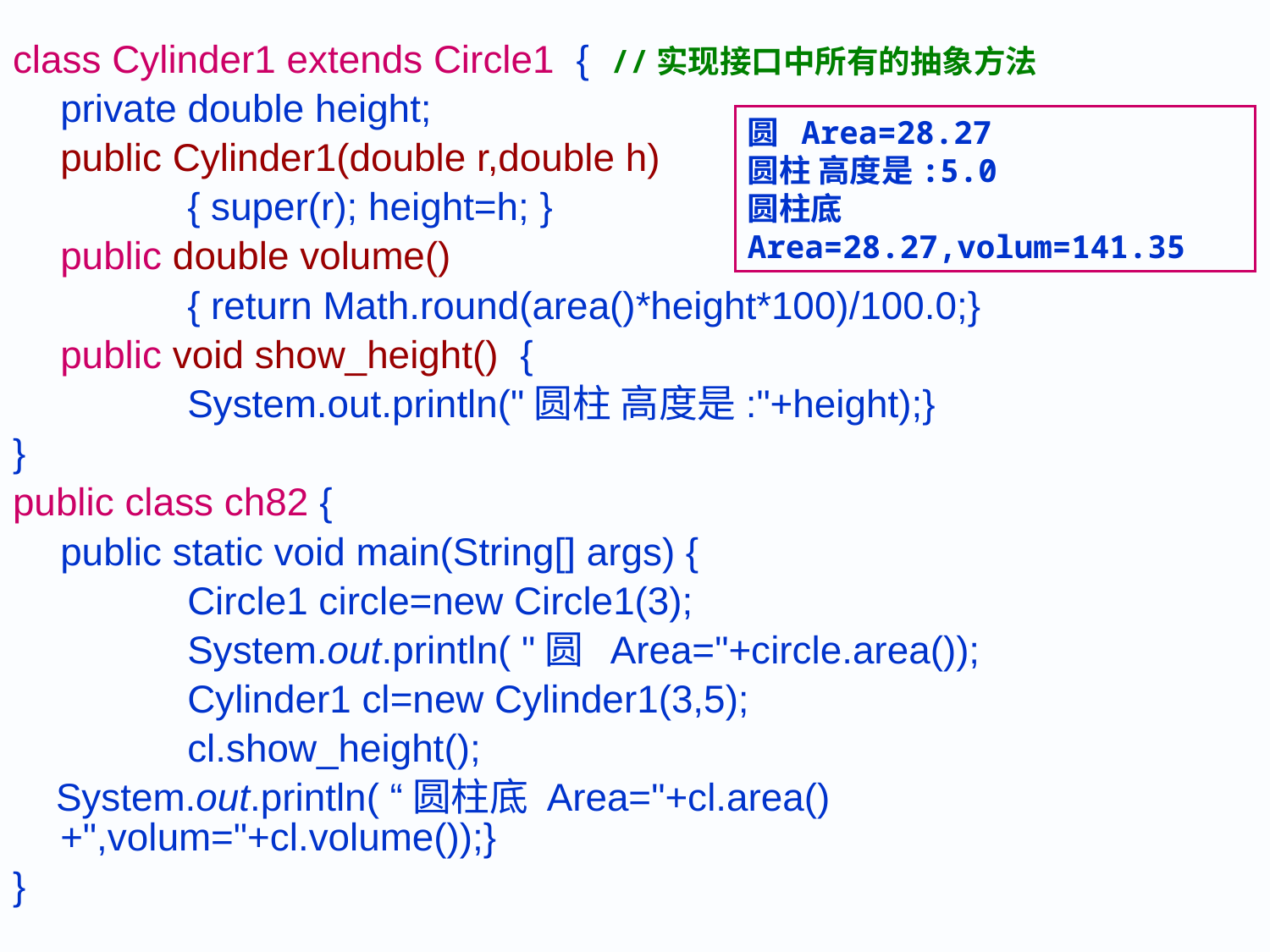

class Cylinder1 extends Circle1  {  //实现接口中所有的抽象方法
	private double height;
	public Cylinder1(double r,double h)
    		{ super(r); height=h; }
 	public double volume()
 		{ return Math.round(area()*height*100)/100.0;}
	public void show_height()  {
		System.out.println("圆柱 高度是:"+height);}
}
public class ch82 {
	public static void main(String[] args) {
		Circle1 circle=new Circle1(3);
  		System.out.println( "圆  Area="+circle.area());
  		Cylinder1 cl=new Cylinder1(3,5);
  		cl.show_height();
    System.out.println( “圆柱底 Area="+cl.area()+",volum="+cl.volume());}
}
圆  Area=28.27
圆柱 高度是:5.0
圆柱底 Area=28.27,volum=141.35